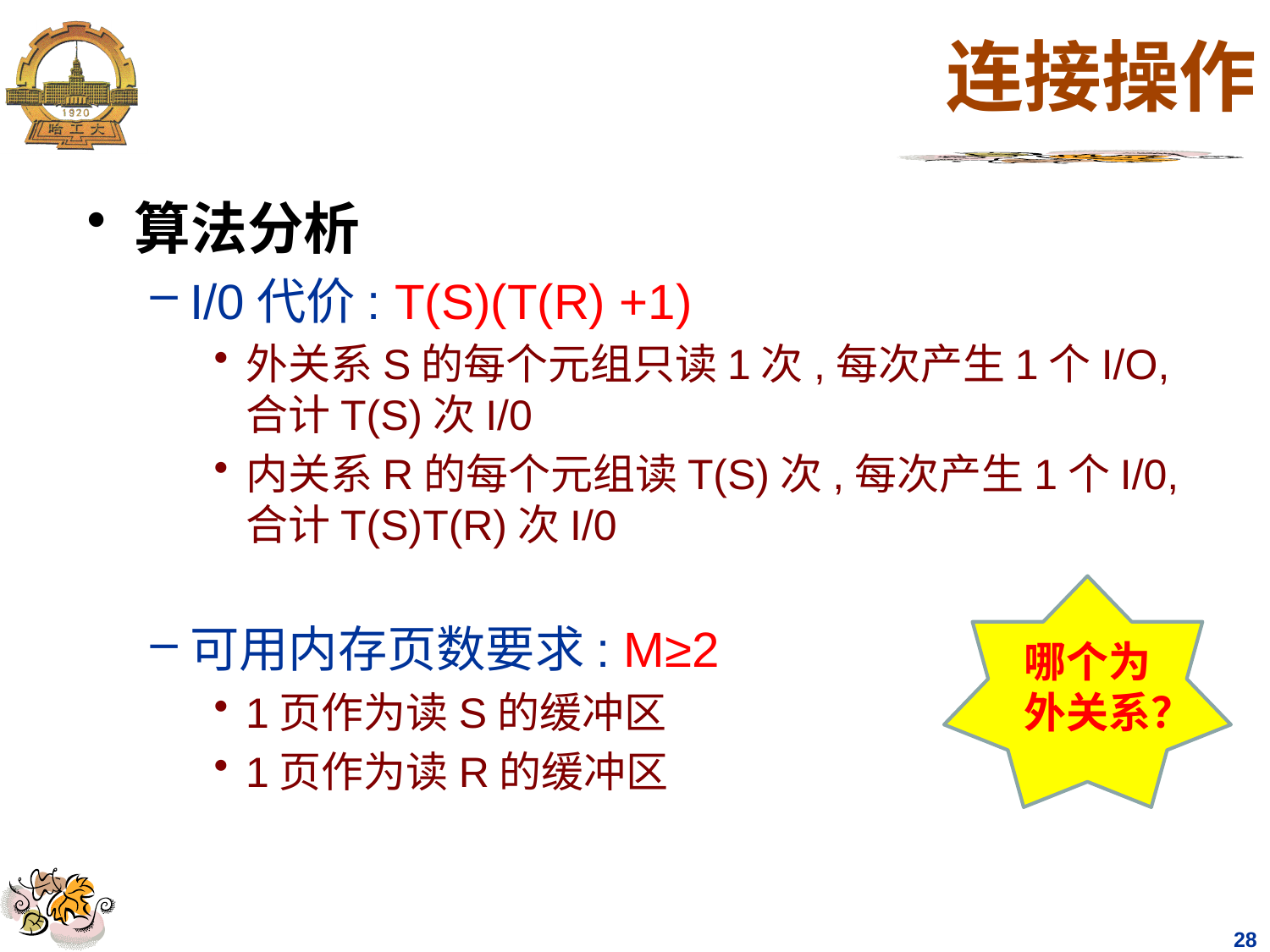

# 连接操作
算法分析
I/0代价: T(S)(T(R) +1)
外关系S的每个元组只读1次,每次产生1个I/O,合计T(S)次I/0
内关系R的每个元组读T(S)次,每次产生1个I/0,合计T(S)T(R)次I/0

可用内存页数要求: M≥2
1页作为读S的缓冲区
1页作为读R的缓冲区
哪个为外关系？
28